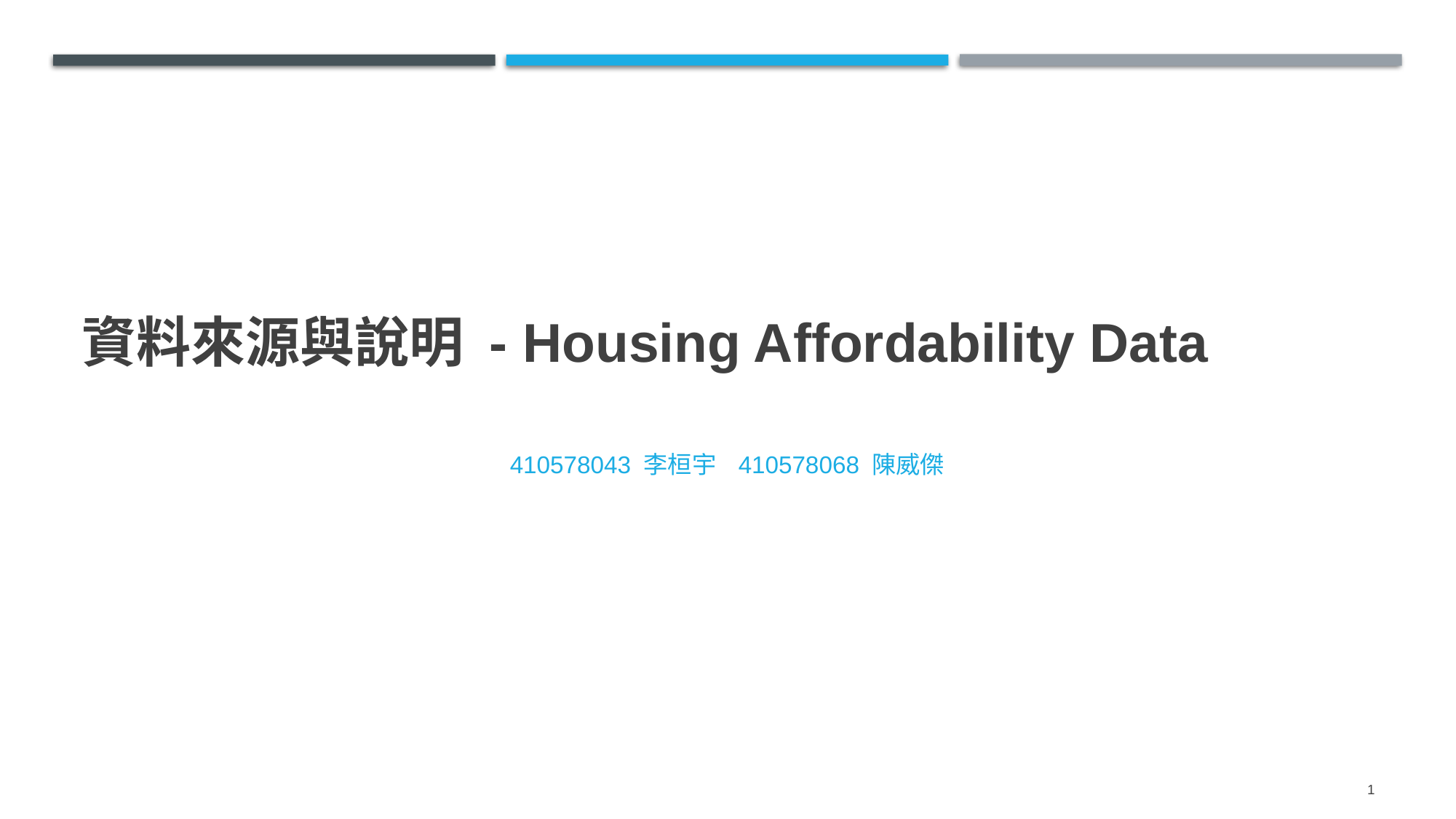

# 資料來源與說明 - Housing Affordability Data
410578043 李桓宇   410578068 陳威傑
1